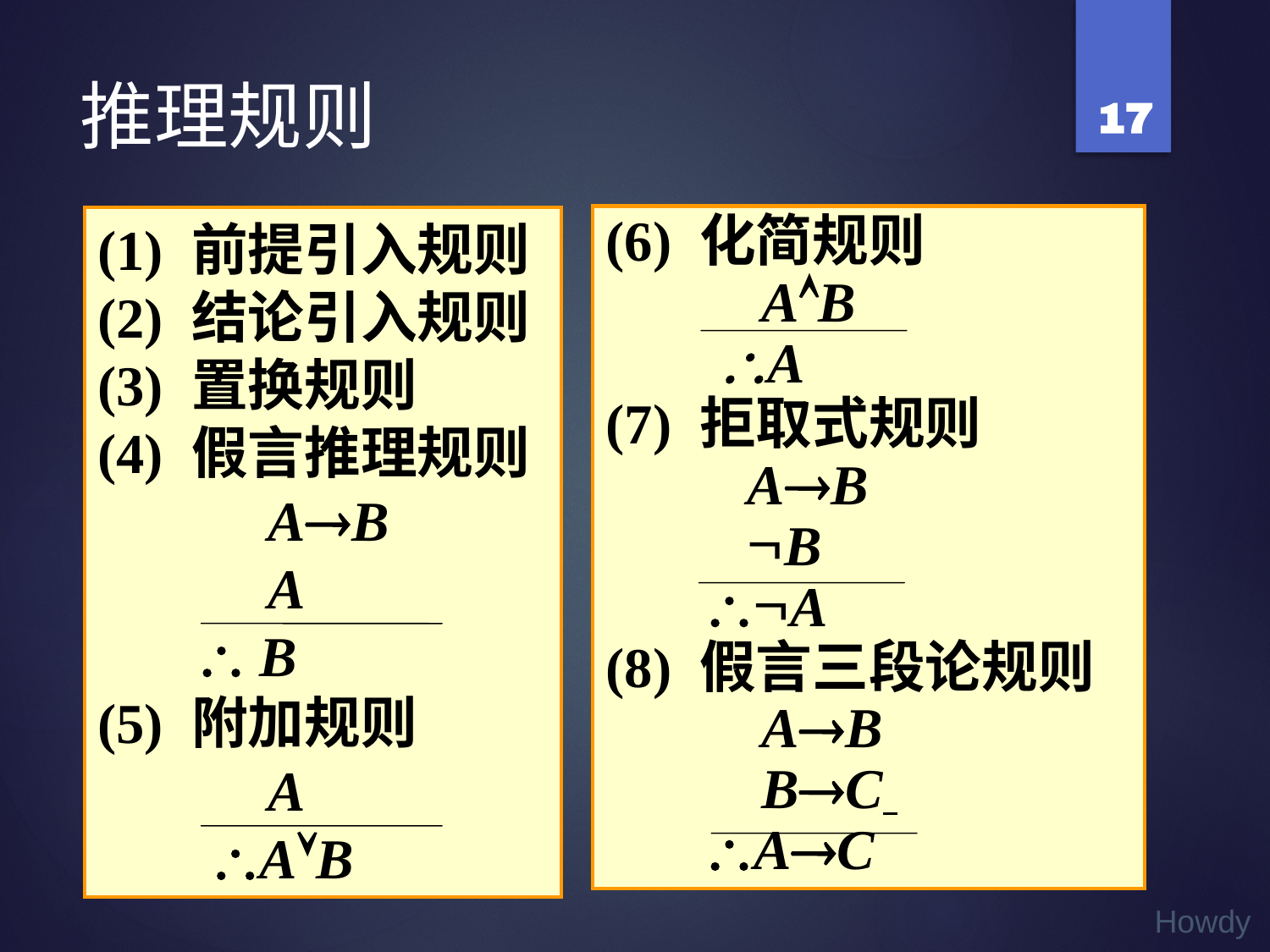

17
# 推理规则
(6) 化简规则
           A∧B
        ∴A
(7) 拒取式规则
          A→B
          ¬B
       ∴¬A
(8) 假言三段论规则
           A→B
           B→C
       ∴A→C

(1) 前提引入规则
(2) 结论引入规则
(3) 置换规则
(4) 假言推理规则
            A→B
            A
       ∴ B
(5) 附加规则
            A
        ∴A∨B